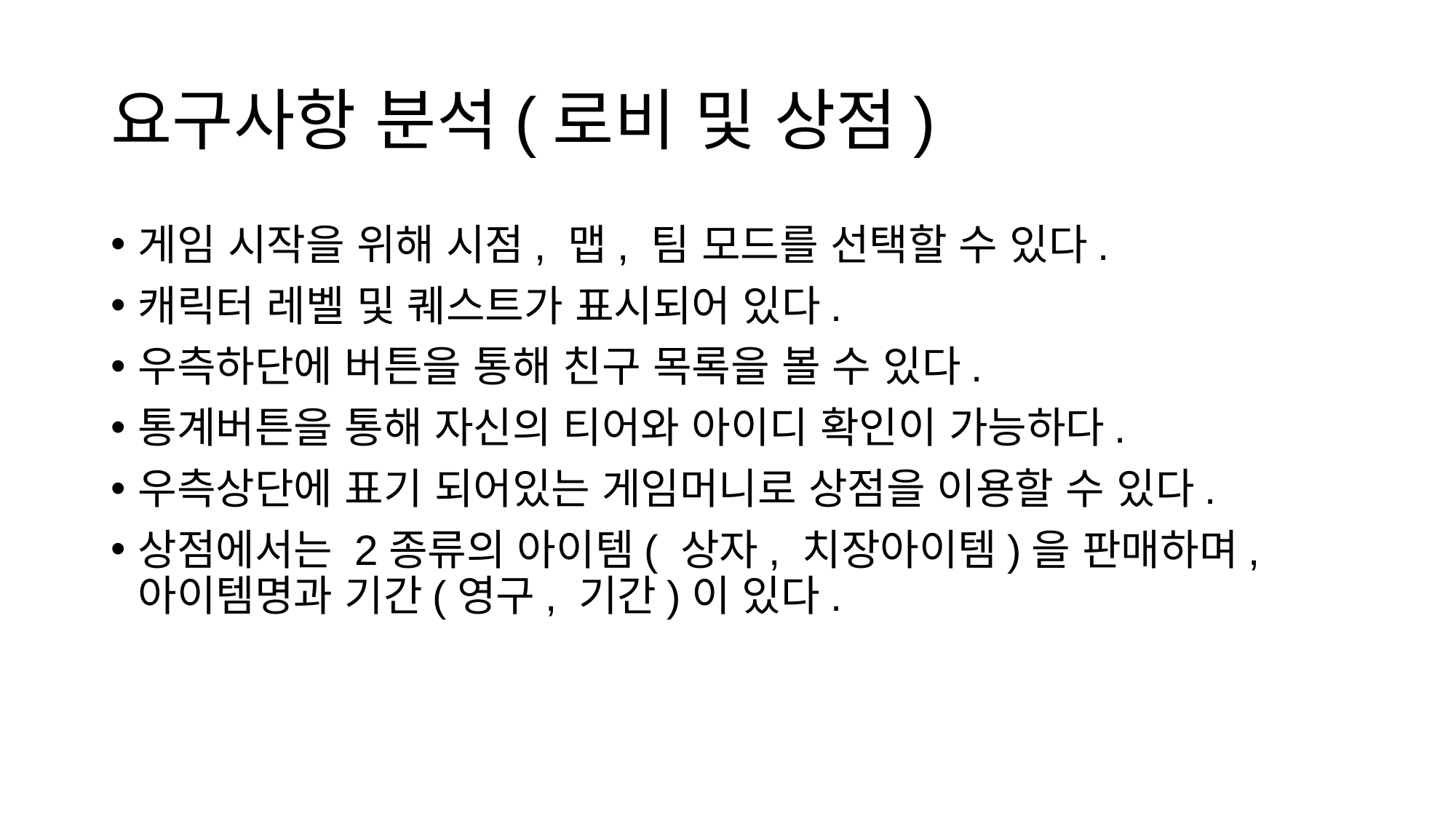

# 요구사항 분석(로비 및 상점)
게임 시작을 위해 시점, 맵, 팀 모드를 선택할 수 있다.
캐릭터 레벨 및 퀘스트가 표시되어 있다.
우측하단에 버튼을 통해 친구 목록을 볼 수 있다.
통계버튼을 통해 자신의 티어와 아이디 확인이 가능하다.
우측상단에 표기 되어있는 게임머니로 상점을 이용할 수 있다.
상점에서는 2종류의 아이템( 상자, 치장아이템)을 판매하며, 아이템명과 기간(영구, 기간)이 있다.